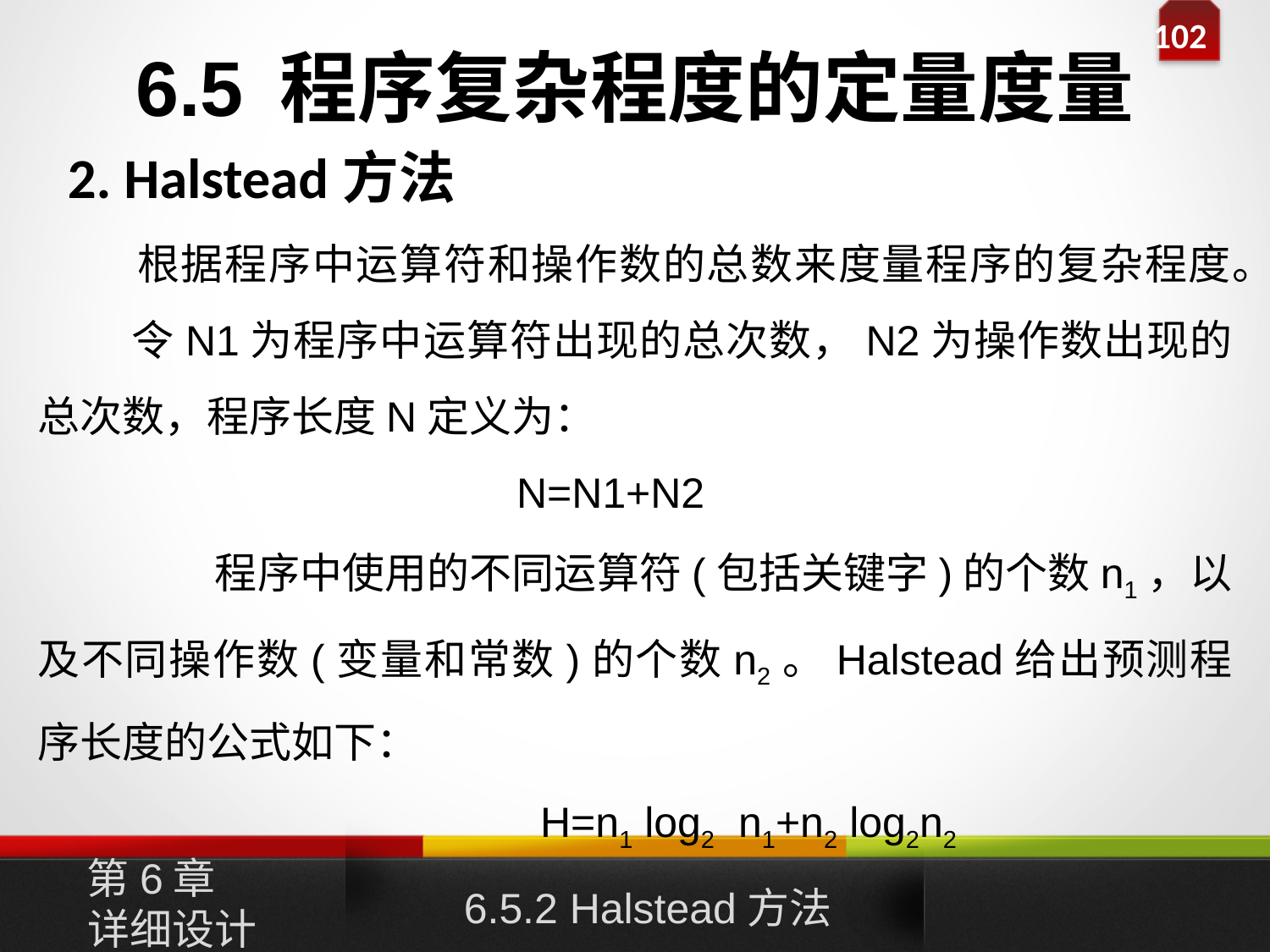

# 6.5 程序复杂程度的定量度量
2. Halstead方法

根据程序中运算符和操作数的总数来度量程序的复杂程度。         令N1为程序中运算符出现的总次数，N2为操作数出现的总次数，程序长度N定义为：
                                N=N1+N2
       程序中使用的不同运算符(包括关键字)的个数n1，以及不同操作数(变量和常数)的个数n2。Halstead给出预测程序长度的公式如下：
                                  H=n1 log2  n1+n2 log2n2
第6章
详细设计
6.5.2 Halstead方法